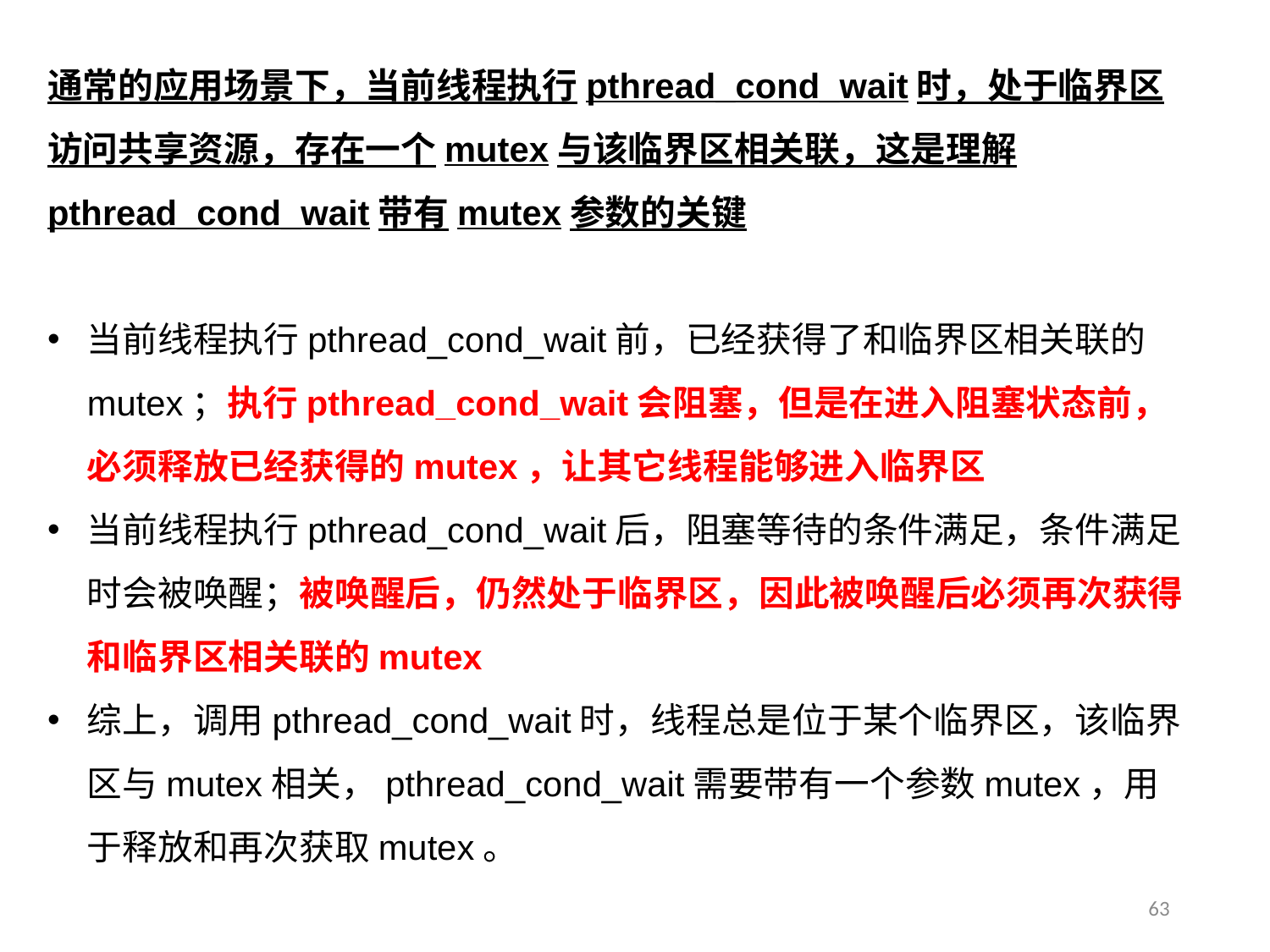

通常的应用场景下，当前线程执行pthread_cond_wait时，处于临界区访问共享资源，存在一个mutex与该临界区相关联，这是理解pthread_cond_wait带有mutex参数的关键

当前线程执行pthread_cond_wait前，已经获得了和临界区相关联的mutex；执行pthread_cond_wait会阻塞，但是在进入阻塞状态前，必须释放已经获得的mutex，让其它线程能够进入临界区
当前线程执行pthread_cond_wait后，阻塞等待的条件满足，条件满足时会被唤醒；被唤醒后，仍然处于临界区，因此被唤醒后必须再次获得和临界区相关联的mutex
综上，调用pthread_cond_wait时，线程总是位于某个临界区，该临界区与mutex相关，pthread_cond_wait需要带有一个参数mutex，用于释放和再次获取mutex。
63